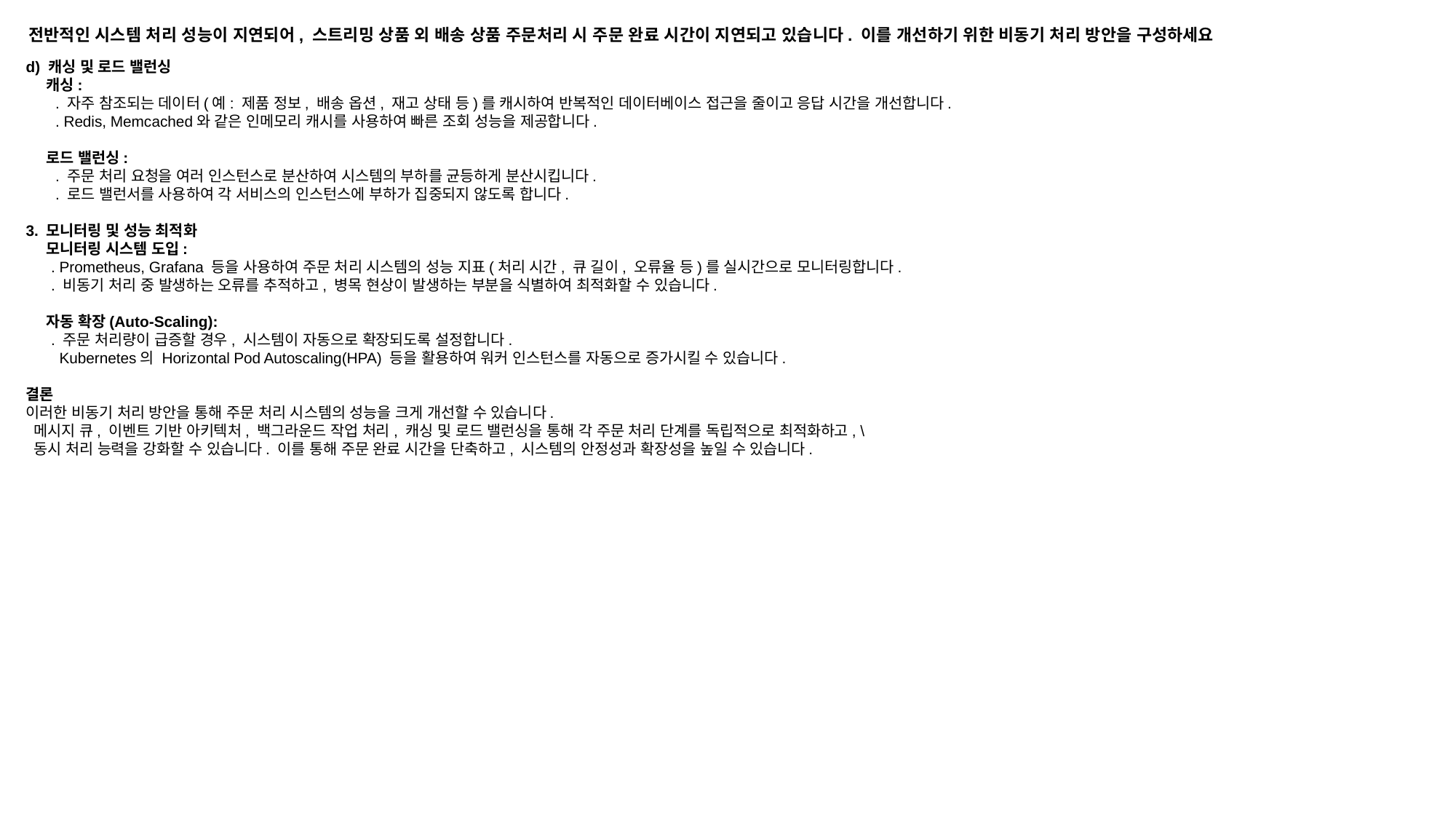

전반적인 시스템 처리 성능이 지연되어, 스트리밍 상품 외 배송 상품 주문처리 시 주문 완료 시간이 지연되고 있습니다. 이를 개선하기 위한 비동기 처리 방안을 구성하세요
d) 캐싱 및 로드 밸런싱
    캐싱:
       . 자주 참조되는 데이터(예: 제품 정보, 배송 옵션, 재고 상태 등)를 캐시하여 반복적인 데이터베이스 접근을 줄이고 응답 시간을 개선합니다.
       . Redis, Memcached와 같은 인메모리 캐시를 사용하여 빠른 조회 성능을 제공합니다.

    로드 밸런싱:
       . 주문 처리 요청을 여러 인스턴스로 분산하여 시스템의 부하를 균등하게 분산시킵니다.
       . 로드 밸런서를 사용하여 각 서비스의 인스턴스에 부하가 집중되지 않도록 합니다.

3. 모니터링 및 성능 최적화
    모니터링 시스템 도입:
      . Prometheus, Grafana 등을 사용하여 주문 처리 시스템의 성능 지표(처리 시간, 큐 길이, 오류율 등)를 실시간으로 모니터링합니다.
      . 비동기 처리 중 발생하는 오류를 추적하고, 병목 현상이 발생하는 부분을 식별하여 최적화할 수 있습니다.

    자동 확장(Auto-Scaling):
      . 주문 처리량이 급증할 경우, 시스템이 자동으로 확장되도록 설정합니다.
        Kubernetes의 Horizontal Pod Autoscaling(HPA) 등을 활용하여 워커 인스턴스를 자동으로 증가시킬 수 있습니다.

결론
이러한 비동기 처리 방안을 통해 주문 처리 시스템의 성능을 크게 개선할 수 있습니다.
 메시지 큐, 이벤트 기반 아키텍처, 백그라운드 작업 처리, 캐싱 및 로드 밸런싱을 통해 각 주문 처리 단계를 독립적으로 최적화하고, \
 동시 처리 능력을 강화할 수 있습니다. 이를 통해 주문 완료 시간을 단축하고, 시스템의 안정성과 확장성을 높일 수 있습니다.